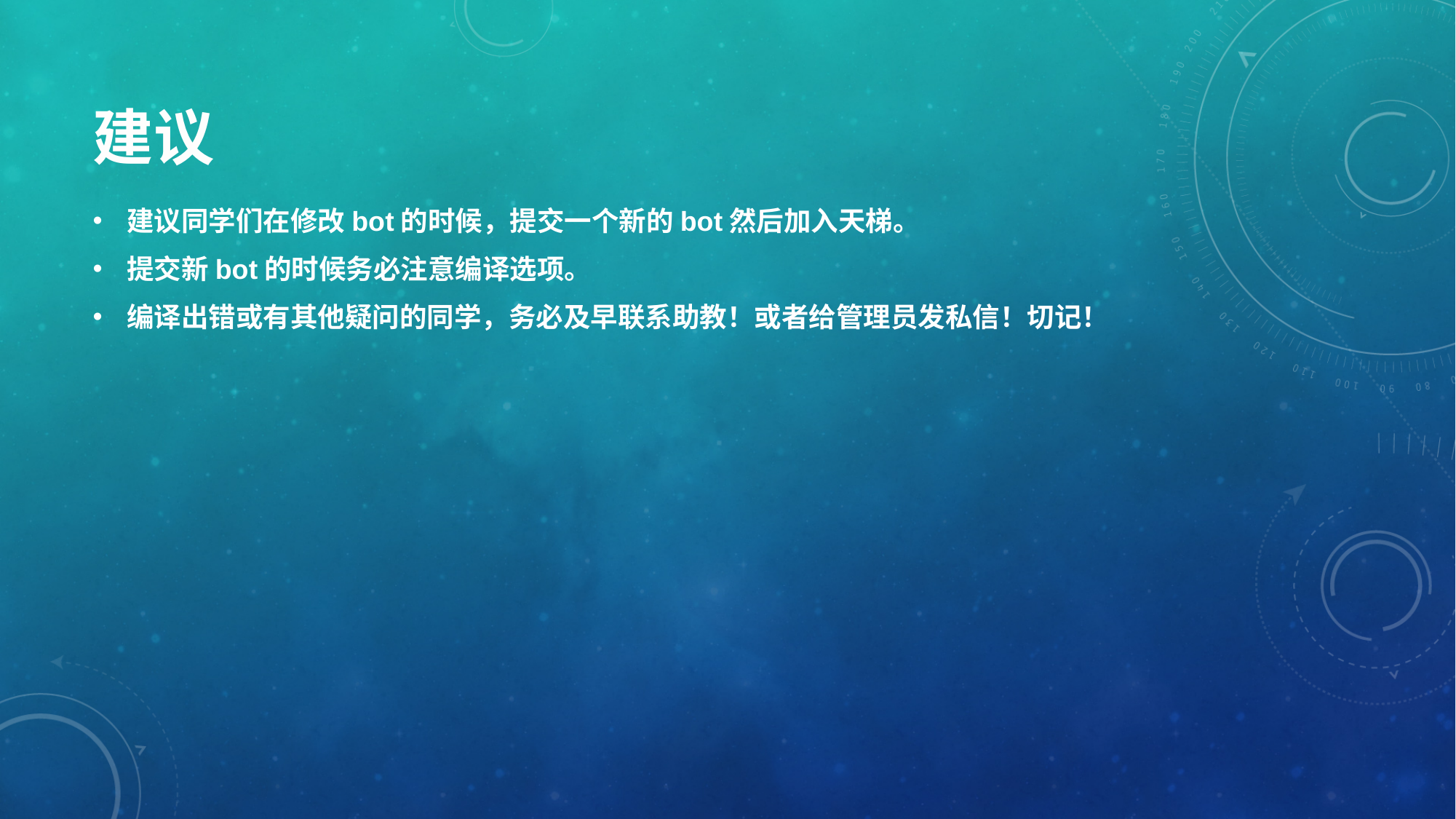

# 建议
建议同学们在修改bot的时候，提交一个新的bot然后加入天梯。
提交新bot的时候务必注意编译选项。
编译出错或有其他疑问的同学，务必及早联系助教！或者给管理员发私信！切记！